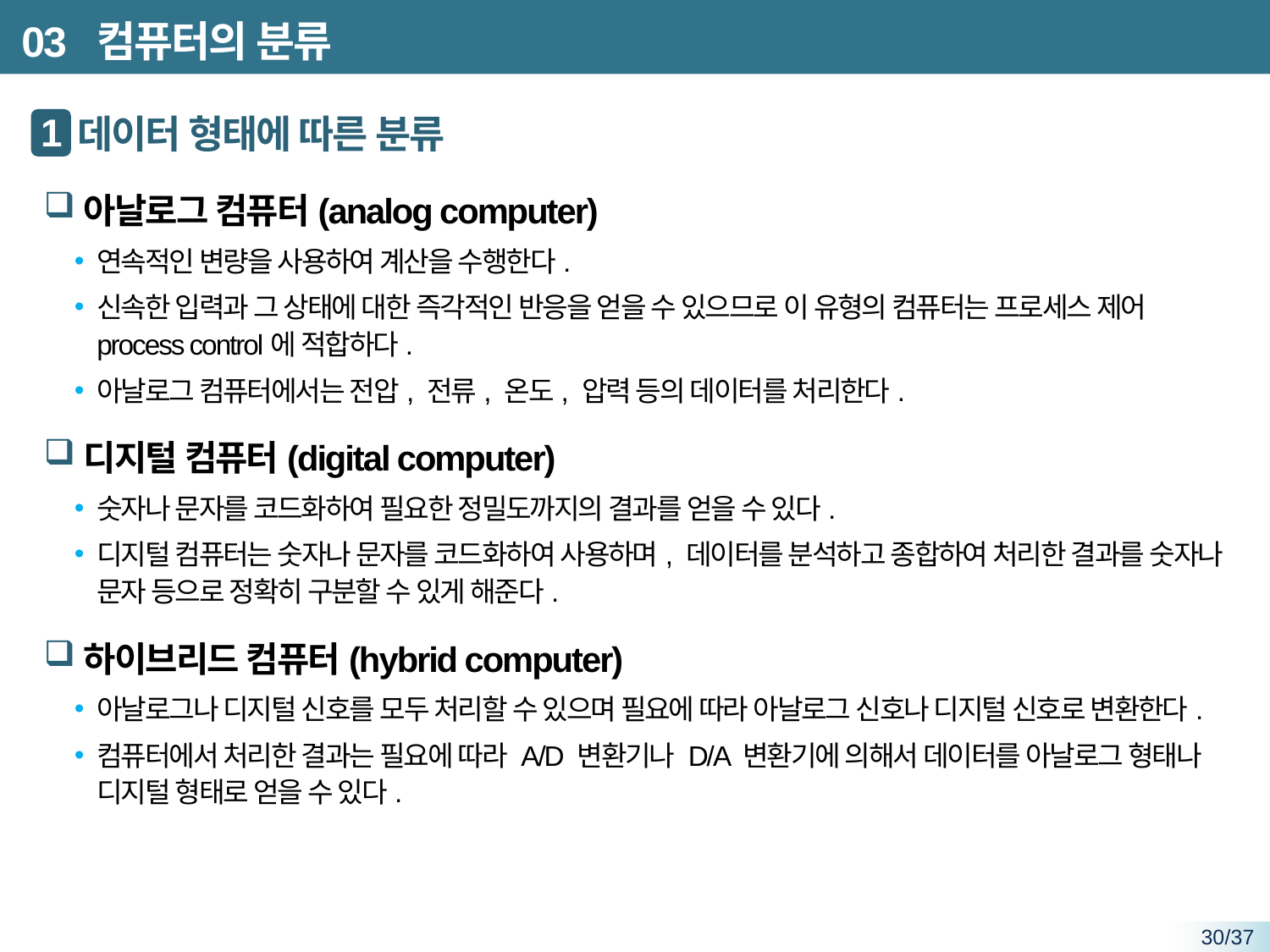

# 03  컴퓨터의 분류
     데이터 형태에 따른 분류
아날로그 컴퓨터(analog computer)
연속적인 변량을 사용하여 계산을 수행한다.
신속한 입력과 그 상태에 대한 즉각적인 반응을 얻을 수 있으므로 이 유형의 컴퓨터는 프로세스 제어 process control에 적합하다.
아날로그 컴퓨터에서는 전압, 전류, 온도, 압력 등의 데이터를 처리한다.
디지털 컴퓨터(digital computer)
숫자나 문자를 코드화하여 필요한 정밀도까지의 결과를 얻을 수 있다.
디지털 컴퓨터는 숫자나 문자를 코드화하여 사용하며, 데이터를 분석하고 종합하여 처리한 결과를 숫자나 문자 등으로 정확히 구분할 수 있게 해준다.
하이브리드 컴퓨터(hybrid computer)
아날로그나 디지털 신호를 모두 처리할 수 있으며 필요에 따라 아날로그 신호나 디지털 신호로 변환한다.
컴퓨터에서 처리한 결과는 필요에 따라 A/D 변환기나 D/A 변환기에 의해서 데이터를 아날로그 형태나 디지털 형태로 얻을 수 있다.

1